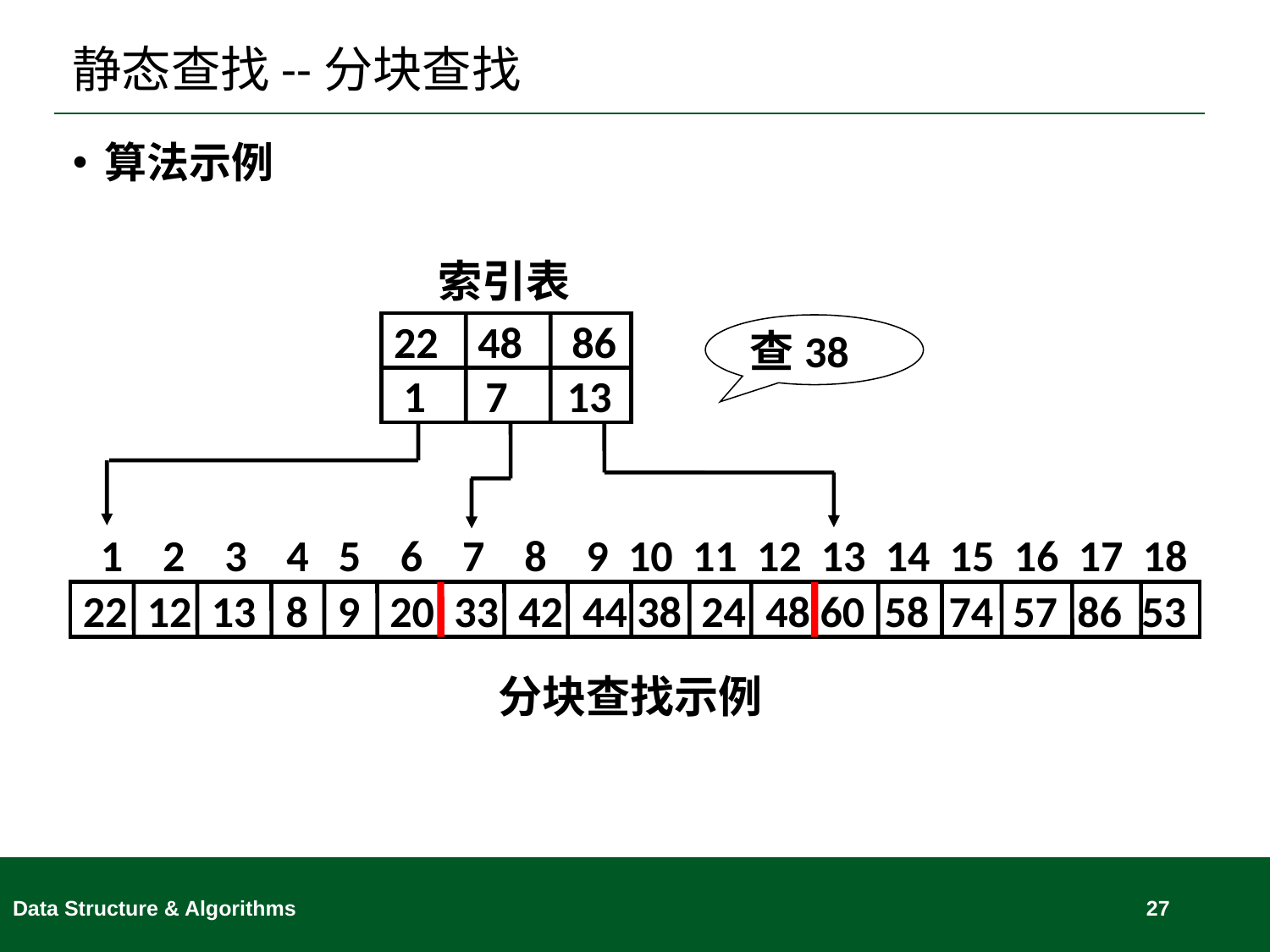

# 静态查找--分块查找
算法示例

索引表
22    48     86

 1      7      13

查38

1    2    3    4   5    6    7    8    9  10  11  12  13  14  15  16  17  18
22  12  13   8   9   20  33  42  44 38  24  48 60  58  74  57  86  53

分块查找示例
Data Structure & Algorithms
27